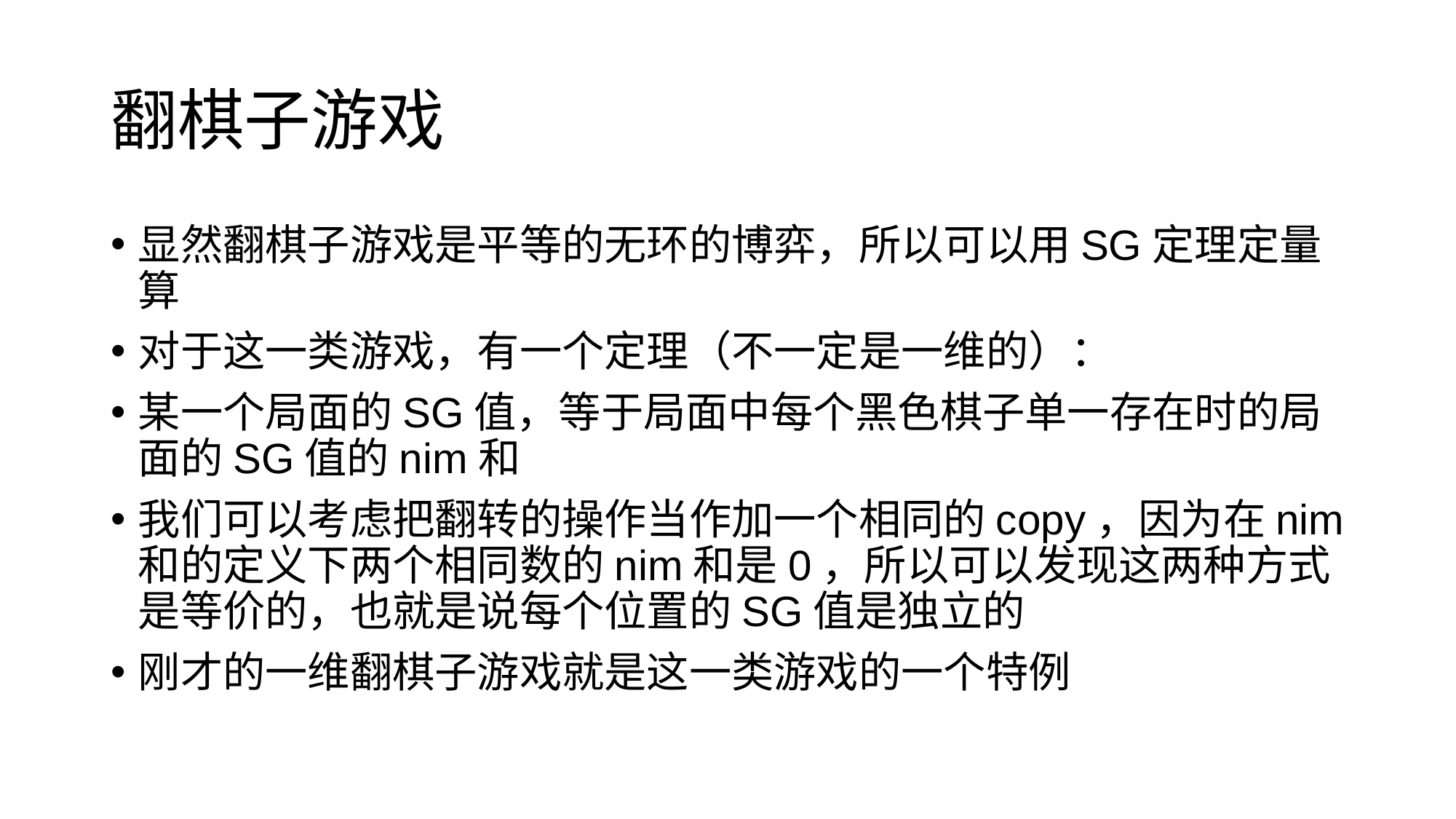

# 翻棋子游戏
显然翻棋子游戏是平等的无环的博弈，所以可以用SG定理定量算
对于这一类游戏，有一个定理（不一定是一维的）：
某一个局面的SG值，等于局面中每个黑色棋子单一存在时的局面的SG值的nim和
我们可以考虑把翻转的操作当作加一个相同的copy，因为在nim和的定义下两个相同数的nim和是0，所以可以发现这两种方式是等价的，也就是说每个位置的SG值是独立的
刚才的一维翻棋子游戏就是这一类游戏的一个特例